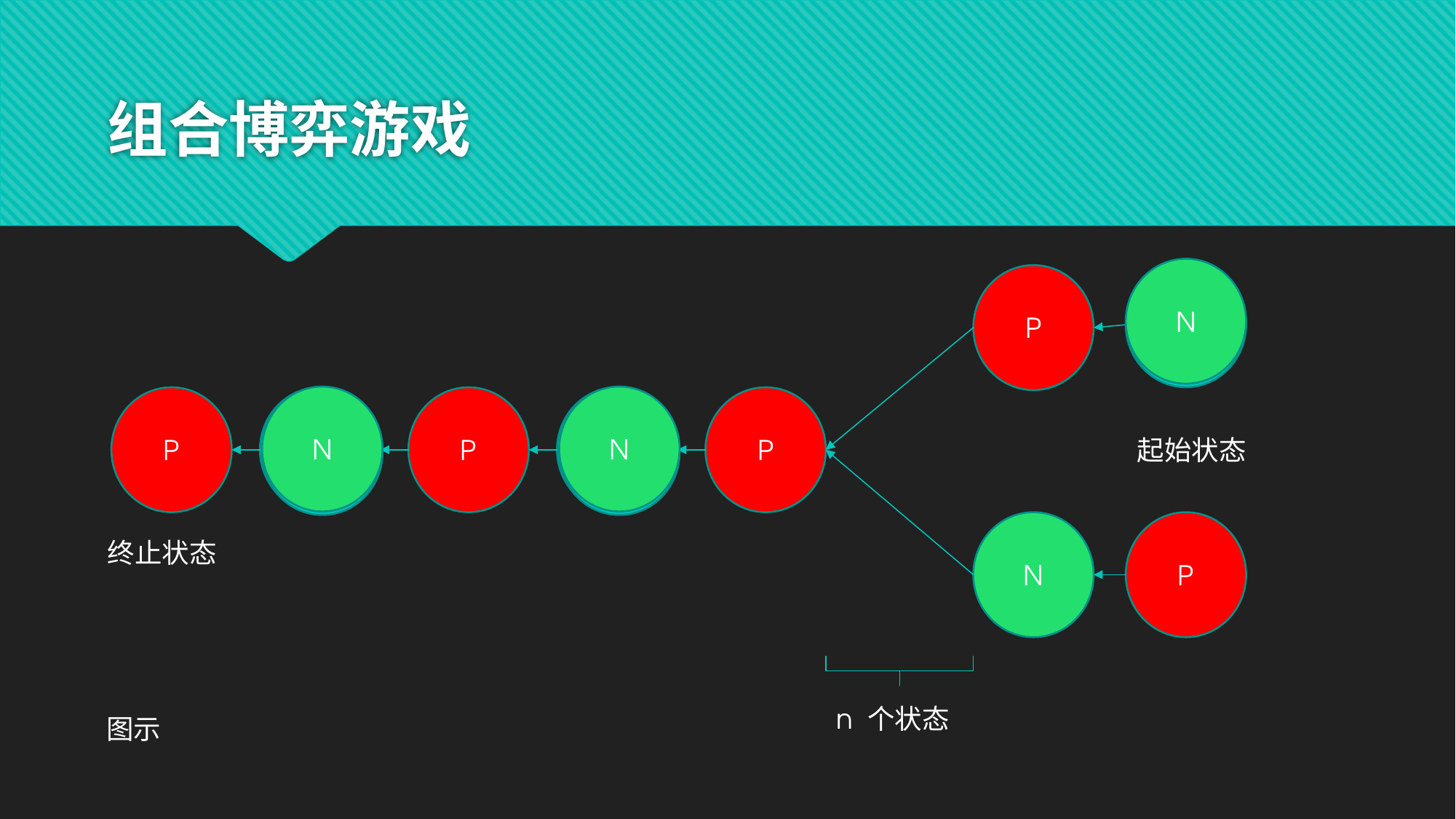

# 组合博弈游戏
N
N
P
N
N
P
N
N
P
P
N
N
起始状态
P
N
终止状态

n 个状态
图示